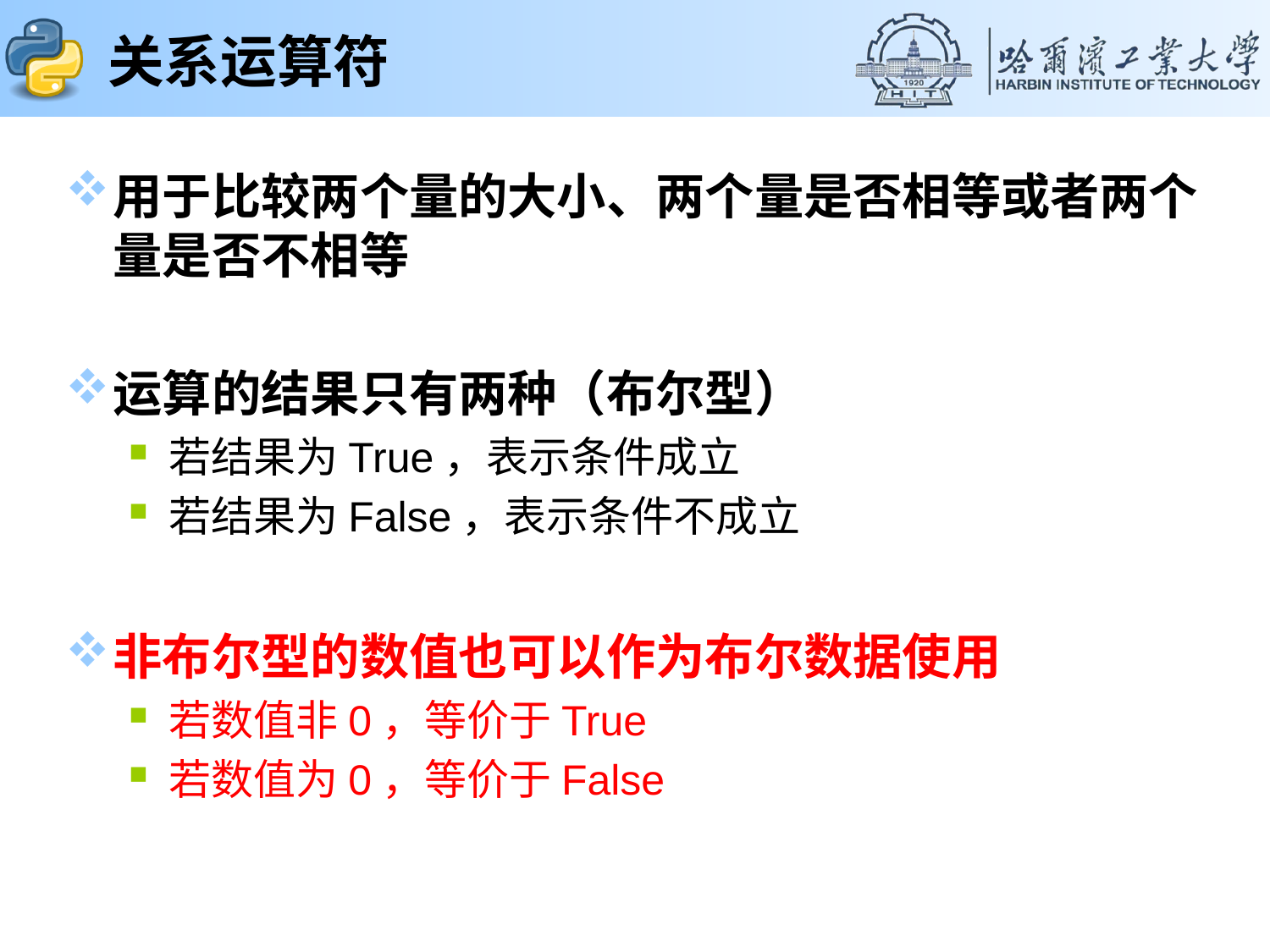

# 关系运算符
用于比较两个量的大小、两个量是否相等或者两个量是否不相等

运算的结果只有两种（布尔型）
若结果为True，表示条件成立
若结果为False，表示条件不成立

非布尔型的数值也可以作为布尔数据使用
若数值非0，等价于True
若数值为0，等价于False